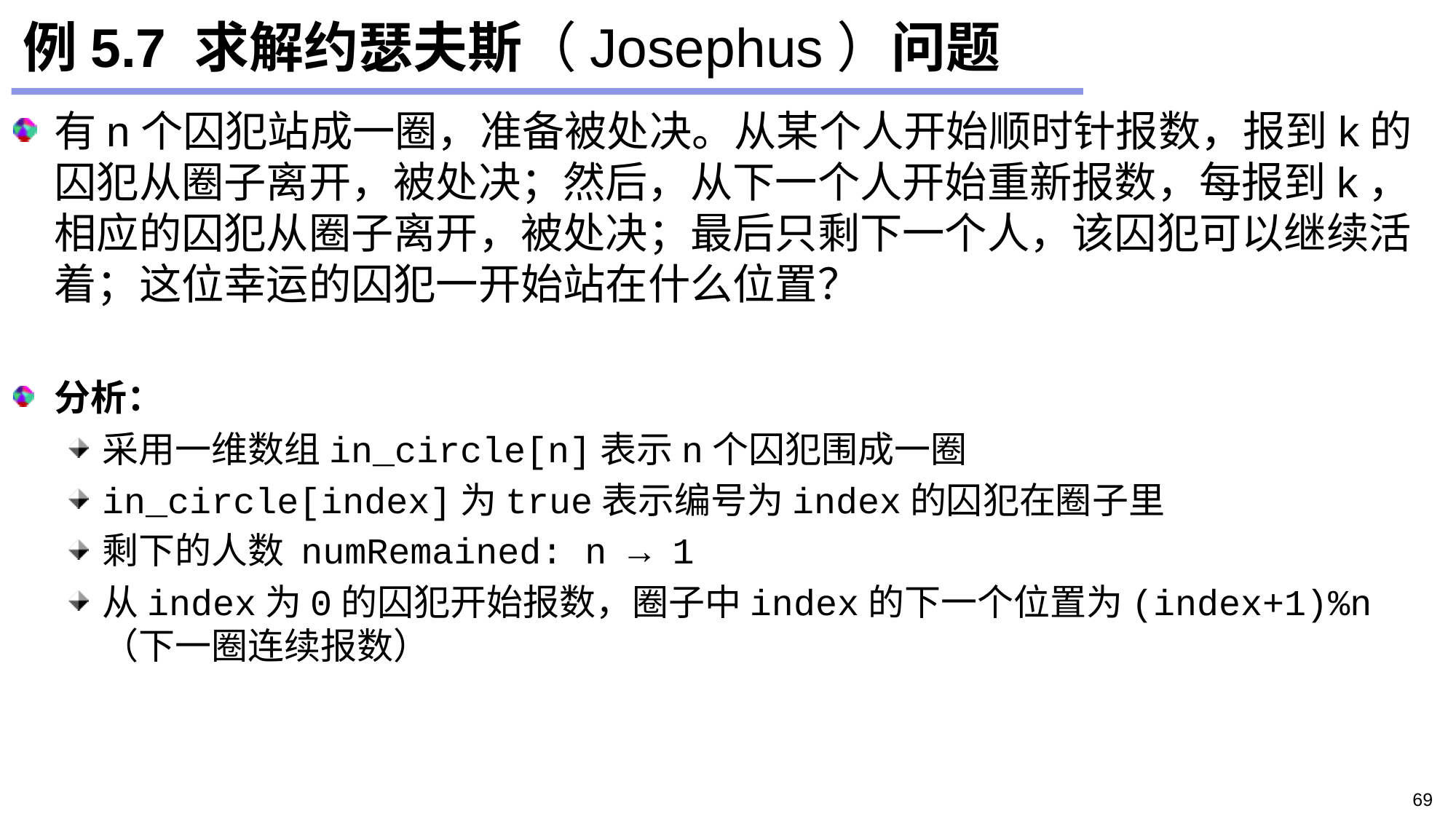

# 例5.7 求解约瑟夫斯（Josephus）问题
有n个囚犯站成一圈，准备被处决。从某个人开始顺时针报数，报到k的囚犯从圈子离开，被处决；然后，从下一个人开始重新报数，每报到k，相应的囚犯从圈子离开，被处决；最后只剩下一个人，该囚犯可以继续活着；这位幸运的囚犯一开始站在什么位置？

分析：
采用一维数组in_circle[n]表示n个囚犯围成一圈
in_circle[index]为true表示编号为index的囚犯在圈子里
剩下的人数 numRemained: n → 1
从index为0的囚犯开始报数，圈子中index的下一个位置为(index+1)%n（下一圈连续报数）
69